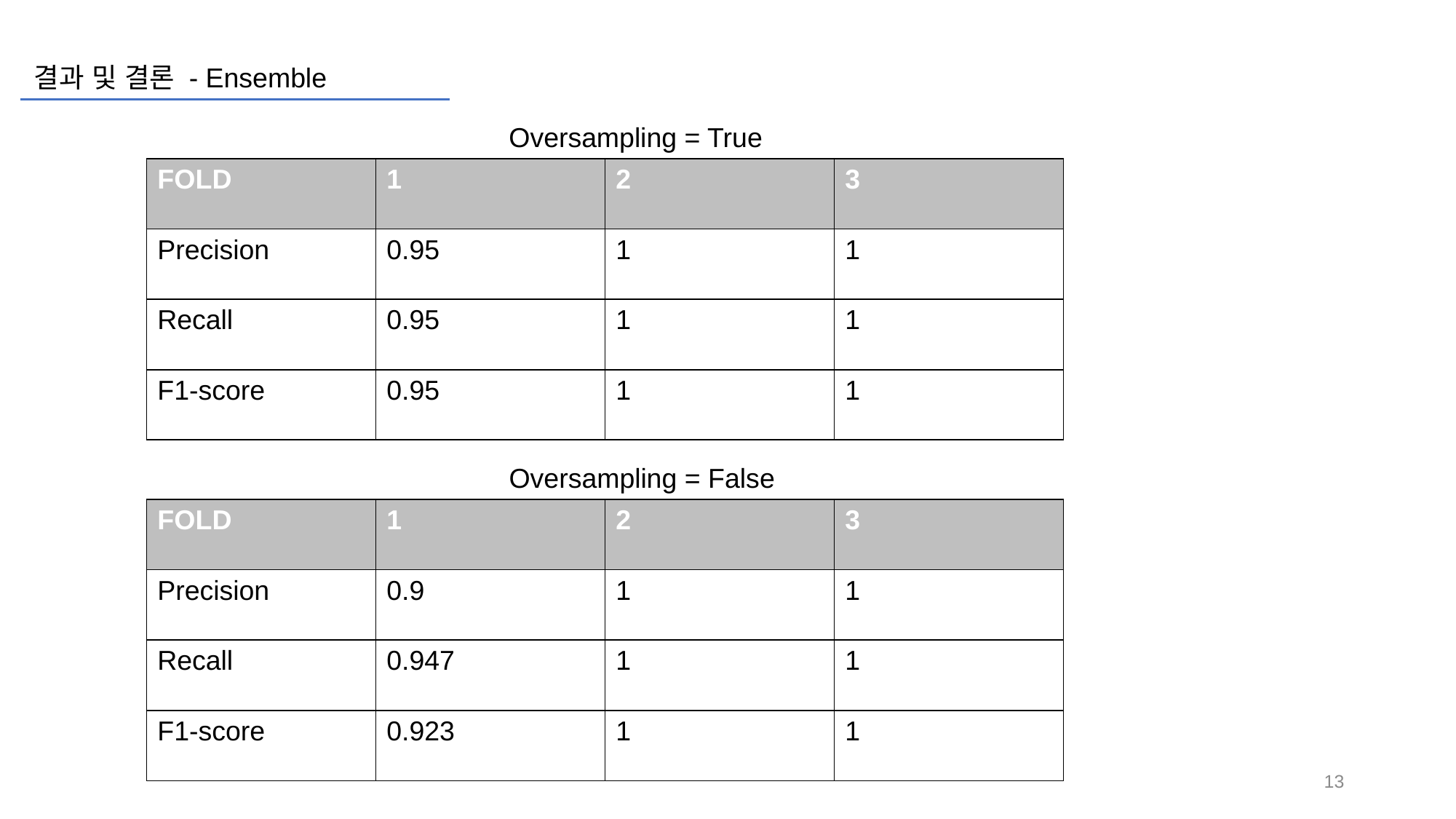

결과 및 결론 - Ensemble
Oversampling = True
| FOLD | 1 | 2 | 3 |
| --- | --- | --- | --- |
| Precision | 0.95 | 1 | 1 |
| Recall | 0.95 | 1 | 1 |
| F1-score | 0.95 | 1 | 1 |
Oversampling = False
| FOLD | 1 | 2 | 3 |
| --- | --- | --- | --- |
| Precision | 0.9 | 1 | 1 |
| Recall | 0.947 | 1 | 1 |
| F1-score | 0.923 | 1 | 1 |
13